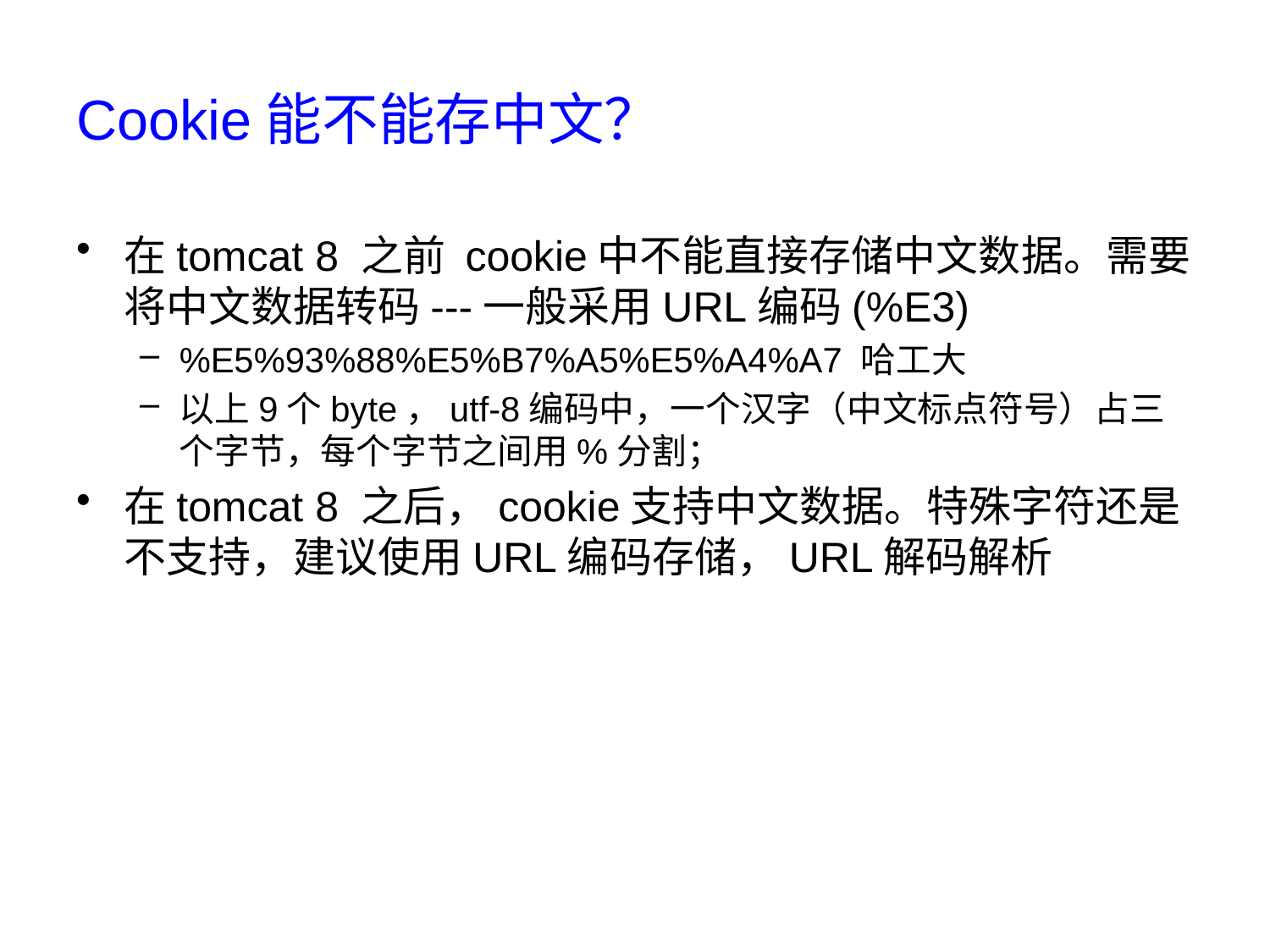

# Cookie能不能存中文？
在tomcat 8 之前 cookie中不能直接存储中文数据。需要将中文数据转码---一般采用URL编码(%E3)
%E5%93%88%E5%B7%A5%E5%A4%A7 哈工大
以上9个byte，utf-8编码中，一个汉字（中文标点符号）占三个字节，每个字节之间用%分割；
在tomcat 8 之后，cookie支持中文数据。特殊字符还是不支持，建议使用URL编码存储，URL解码解析